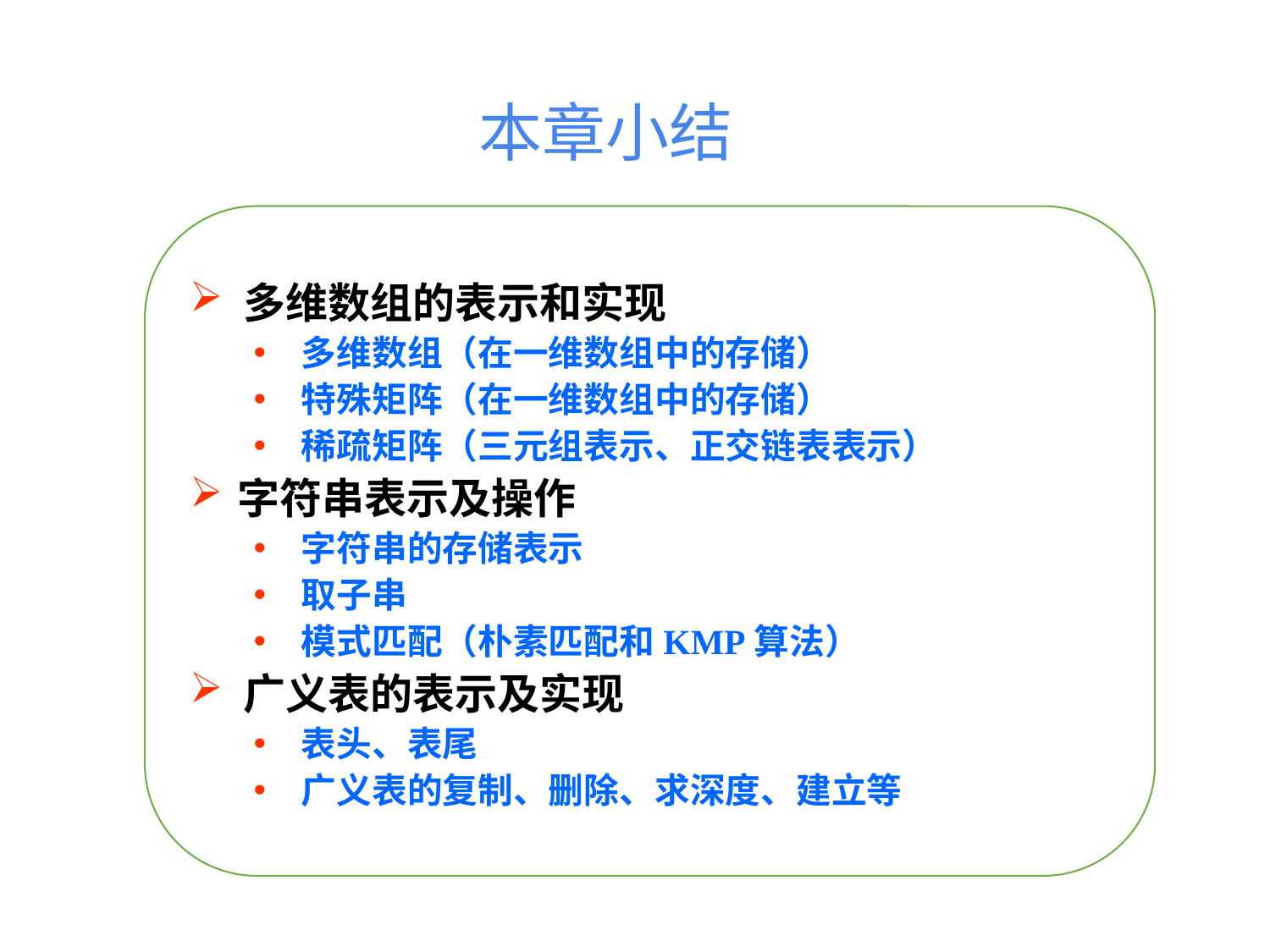

本章小结
 多维数组的表示和实现
多维数组（在一维数组中的存储）
特殊矩阵（在一维数组中的存储）
稀疏矩阵（三元组表示、正交链表表示）
字符串表示及操作
字符串的存储表示
取子串
模式匹配（朴素匹配和KMP算法）
 广义表的表示及实现
表头、表尾
广义表的复制、删除、求深度、建立等